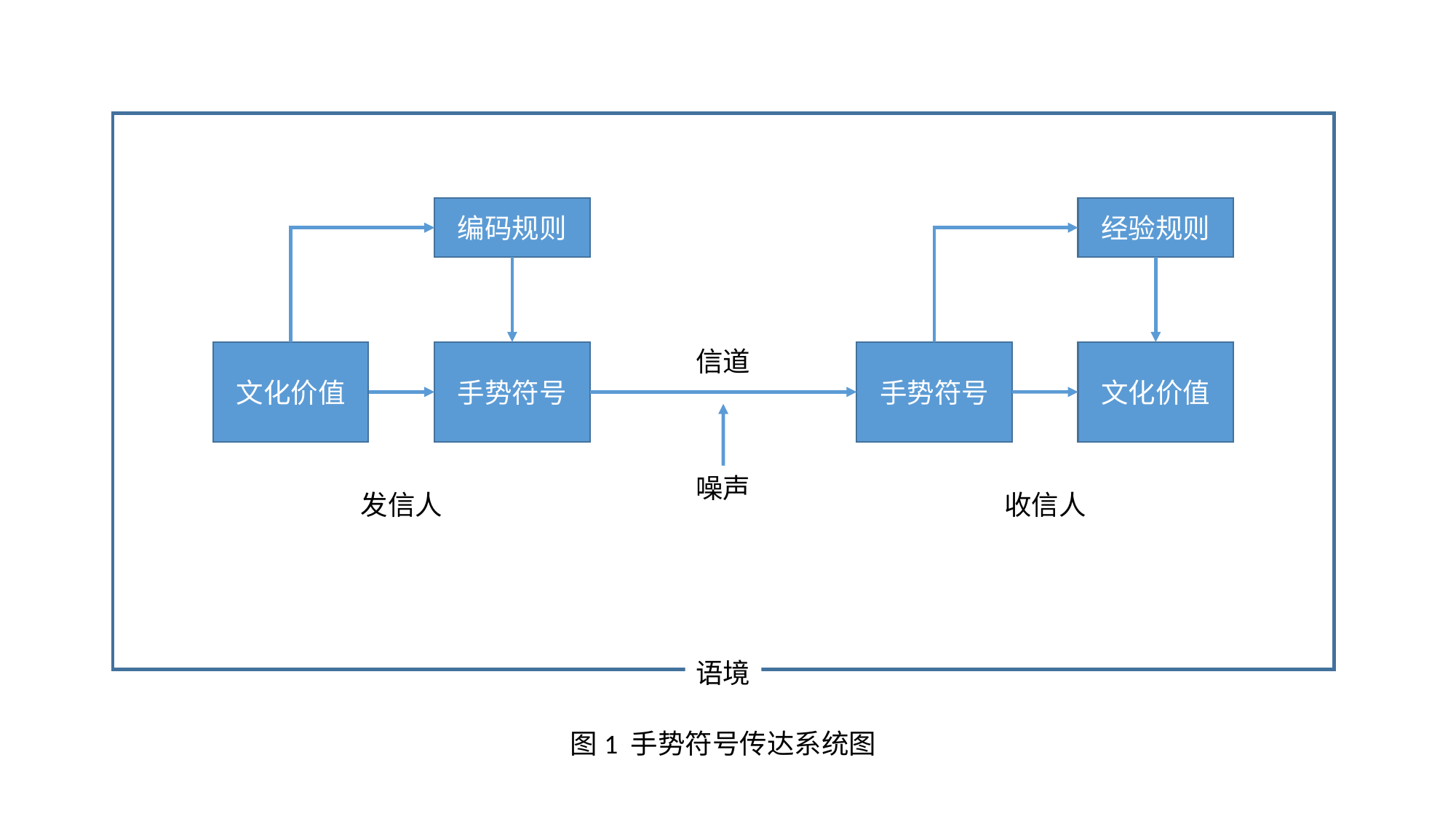

编码规则
经验规则
信道
文化价值
手势符号
手势符号
文化价值
噪声
发信人
收信人
语境
图1 手势符号传达系统图